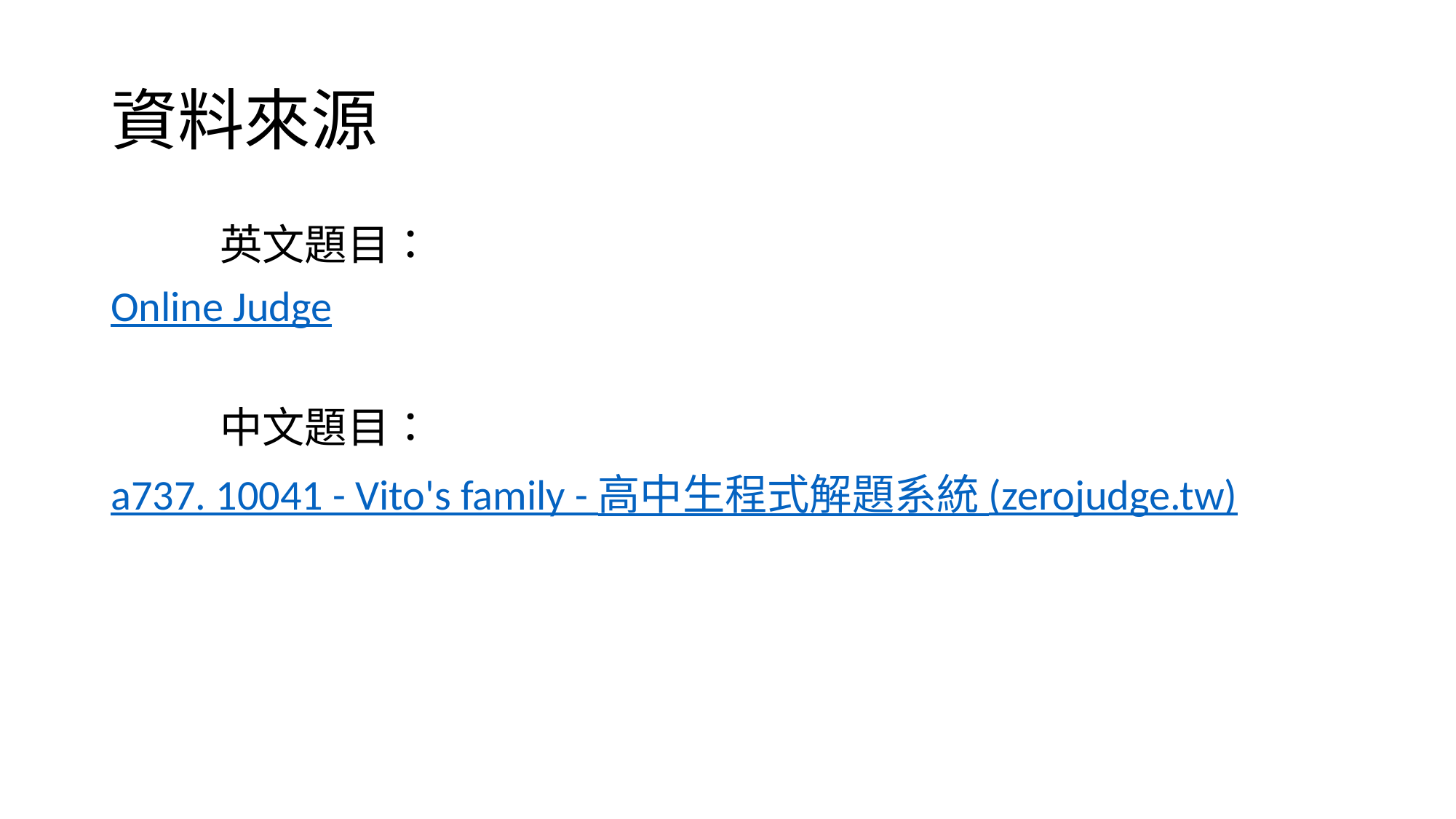

# 資料來源
	英文題目：
	Online Judge

	中文題目：
	a737. 10041 - Vito's family - 高中生程式解題系統 (zerojudge.tw)